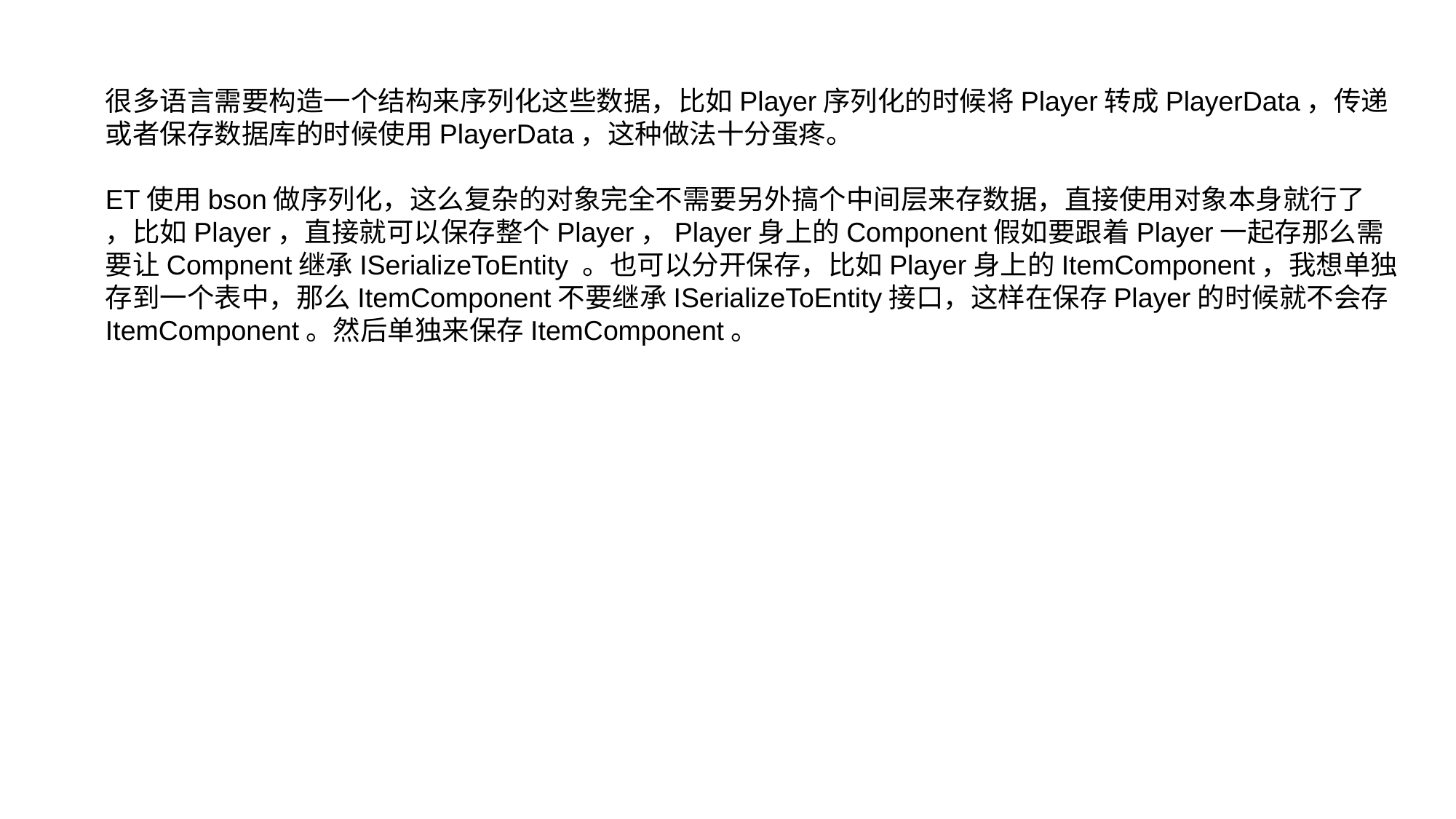

很多语言需要构造一个结构来序列化这些数据，比如Player序列化的时候将Player转成PlayerData，传递或者保存数据库的时候使用PlayerData，这种做法十分蛋疼。

ET使用bson做序列化，这么复杂的对象完全不需要另外搞个中间层来存数据，直接使用对象本身就行了
，比如Player，直接就可以保存整个Player，Player身上的Component假如要跟着Player一起存那么需要让Compnent继承ISerializeToEntity 。也可以分开保存，比如Player身上的ItemComponent，我想单独存到一个表中，那么ItemComponent不要继承ISerializeToEntity接口，这样在保存Player的时候就不会存ItemComponent。然后单独来保存ItemComponent。